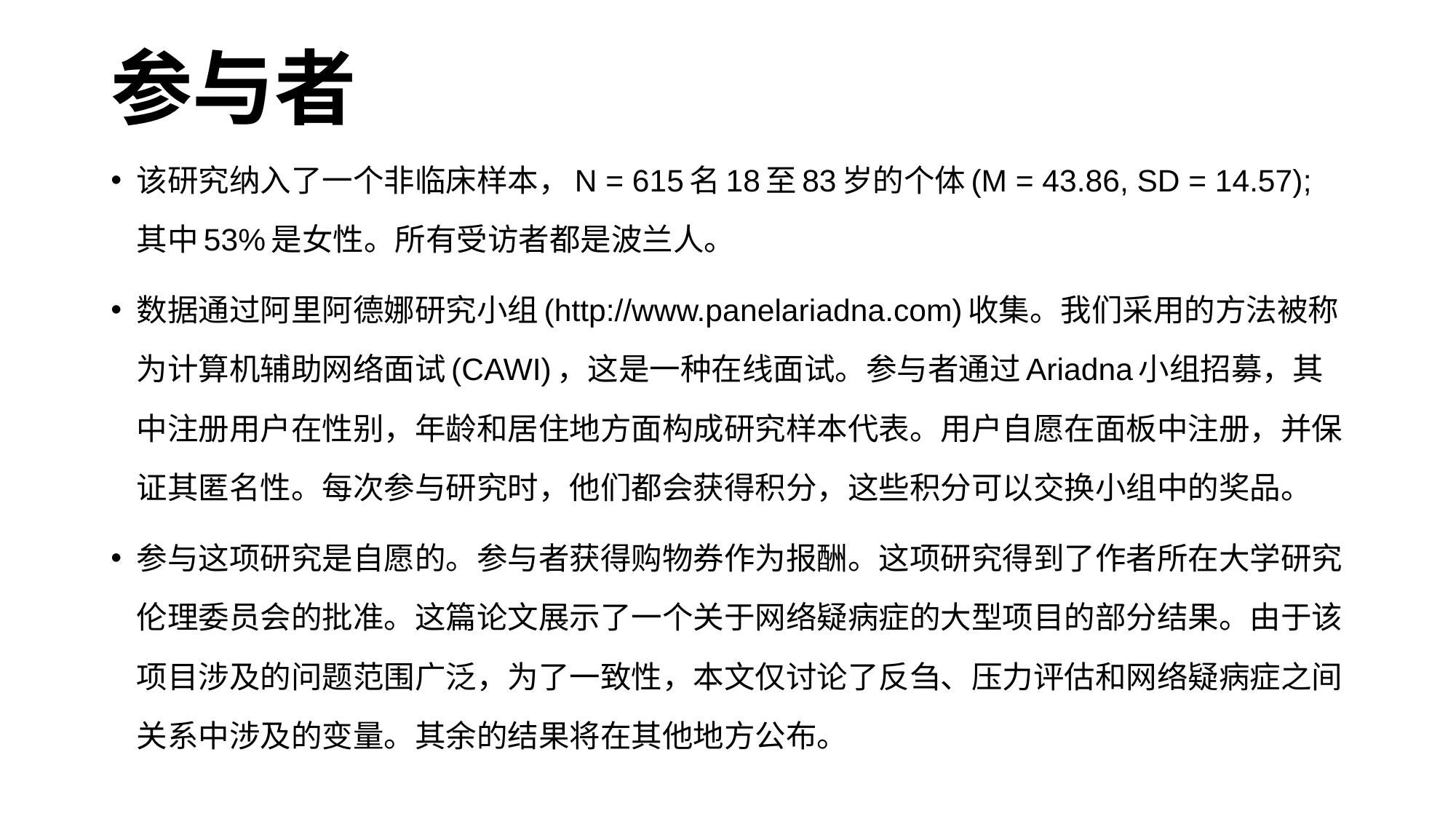

# 参与者
该研究纳入了一个非临床样本，N = 615名18至83岁的个体(M = 43.86, SD = 14.57);其中53%是女性。所有受访者都是波兰人。
数据通过阿里阿德娜研究小组(http://www.panelariadna.com)收集。我们采用的方法被称为计算机辅助网络面试(CAWI)，这是一种在线面试。参与者通过Ariadna小组招募，其中注册用户在性别，年龄和居住地方面构成研究样本代表。用户自愿在面板中注册，并保证其匿名性。每次参与研究时，他们都会获得积分，这些积分可以交换小组中的奖品。
参与这项研究是自愿的。参与者获得购物券作为报酬。这项研究得到了作者所在大学研究伦理委员会的批准。这篇论文展示了一个关于网络疑病症的大型项目的部分结果。由于该项目涉及的问题范围广泛，为了一致性，本文仅讨论了反刍、压力评估和网络疑病症之间关系中涉及的变量。其余的结果将在其他地方公布。